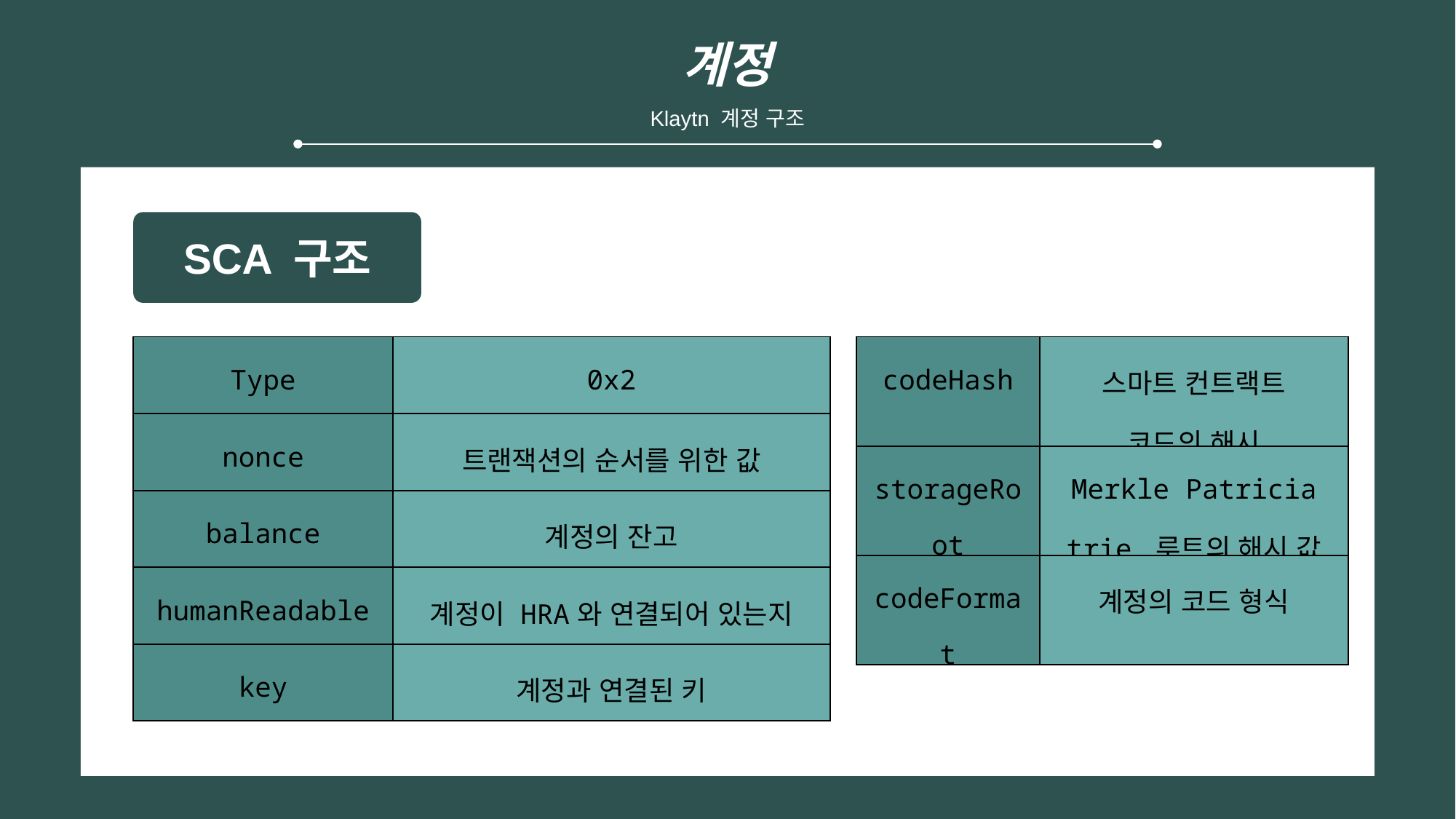

계정
Klaytn 계정 구조

SCA 구조
외부 소유 계정
| Type | 0x2 |
| --- | --- |
| nonce | 트랜잭션의 순서를 위한 값 |
| balance | 계정의 잔고 |
| humanReadable | 계정이 HRA와 연결되어 있는지 |
| key | 계정과 연결된 키 |
| codeHash | 스마트 컨트랙트 코드의 해시 |
| --- | --- |
| storageRoot | Merkle Patricia trie 루트의 해시 값 |
| codeFormat | 계정의 코드 형식 |